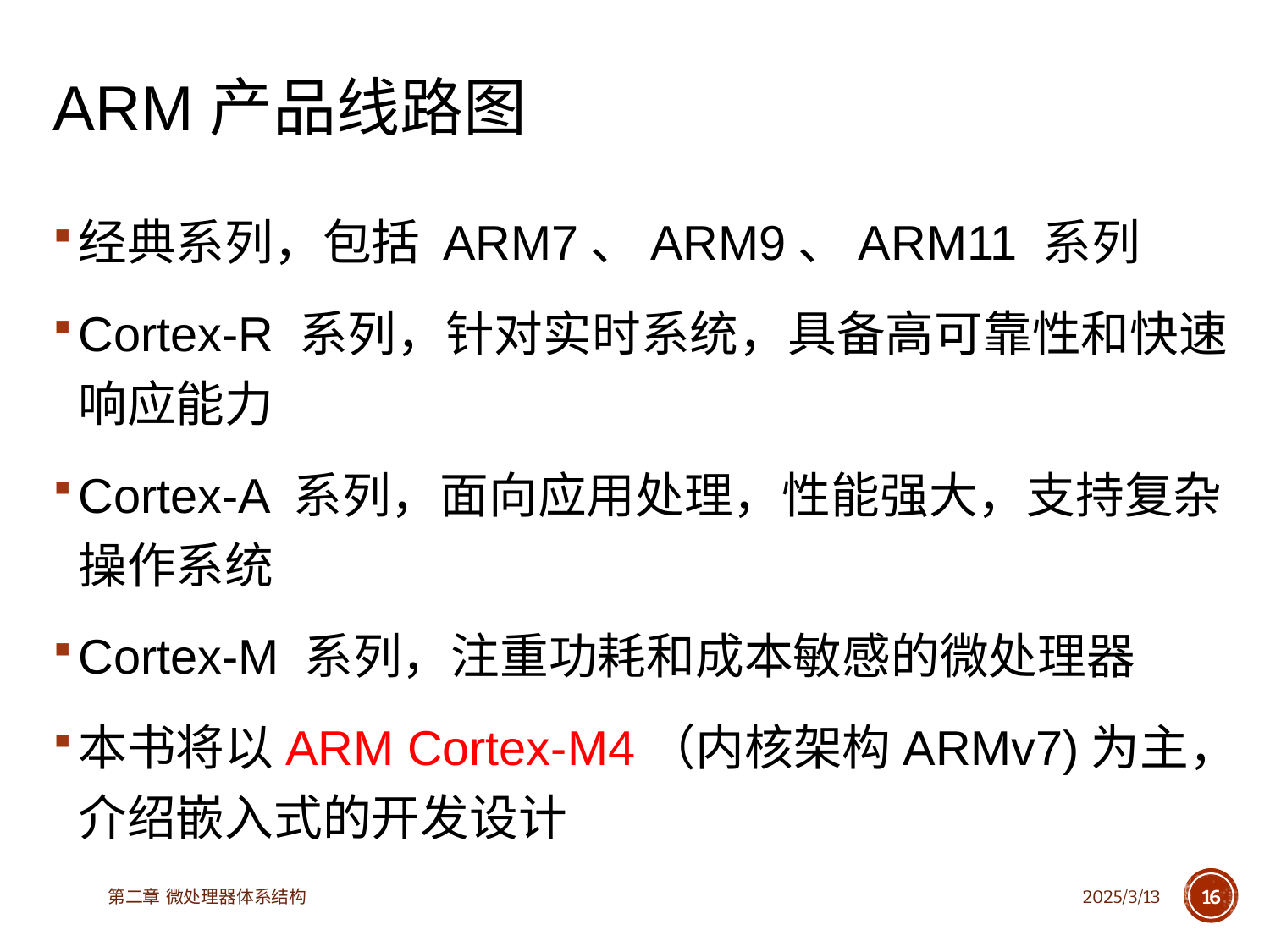

# ARM产品线路图
经典系列，包括 ARM7、ARM9、ARM11 系列
Cortex-R 系列，针对实时系统，具备高可靠性和快速响应能力
Cortex-A 系列，面向应用处理，性能强大，支持复杂操作系统
Cortex-M 系列，注重功耗和成本敏感的微处理器
本书将以ARM Cortex-M4（内核架构ARMv7)为主，介绍嵌入式的开发设计
第二章 微处理器体系结构
2025/3/13
16